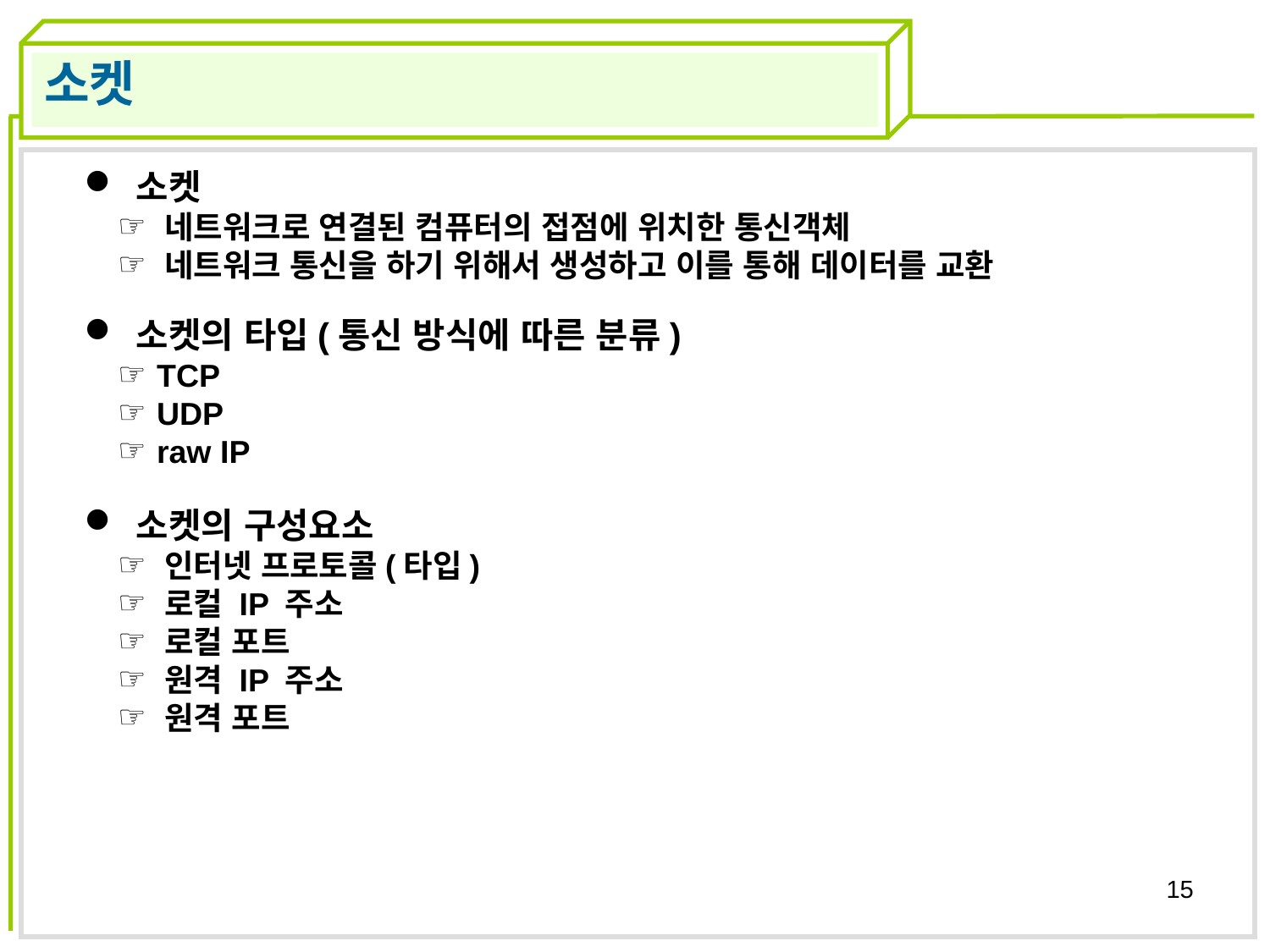

소켓
 소켓
 네트워크로 연결된 컴퓨터의 접점에 위치한 통신객체
 네트워크 통신을 하기 위해서 생성하고 이를 통해 데이터를 교환
 소켓의 타입(통신 방식에 따른 분류)
 TCP
 UDP
 raw IP
 소켓의 구성요소
 인터넷 프로토콜(타입)
 로컬 IP 주소
 로컬 포트
 원격 IP 주소
 원격 포트
15